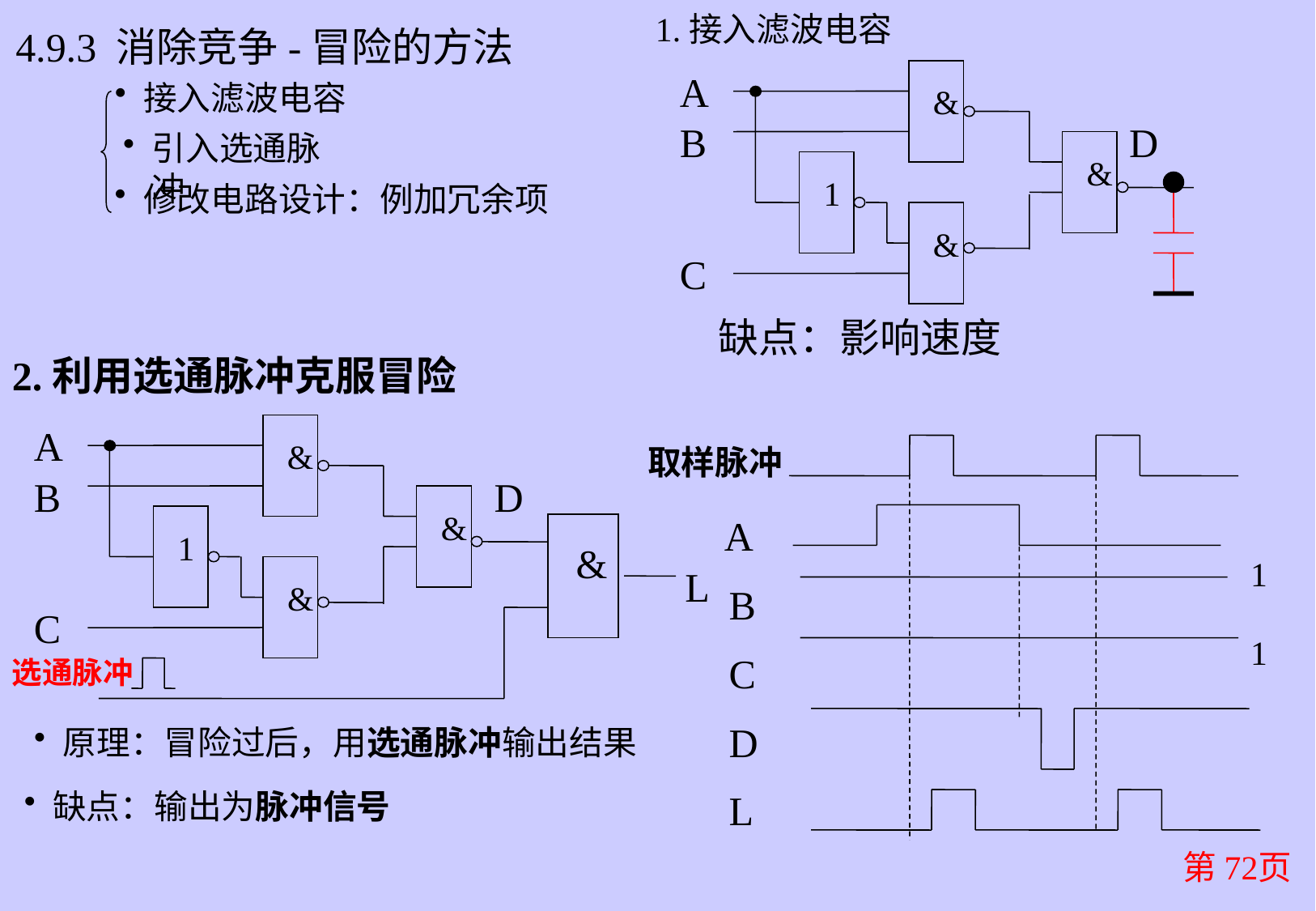

1.接入滤波电容
4.9.3 消除竞争-冒险的方法
A

&

B

D

&

1

&
C

接入滤波电容

引入选通脉冲
修改电路设计：例加冗余项

缺点：影响速度
2.利用选通脉冲克服冒险
A

&

B

D

&

1

&

L

&

C

取样脉冲

A

1
B

1

C

D

L

选通脉冲
原理：冒险过后，用选通脉冲输出结果
缺点：输出为脉冲信号
第72页